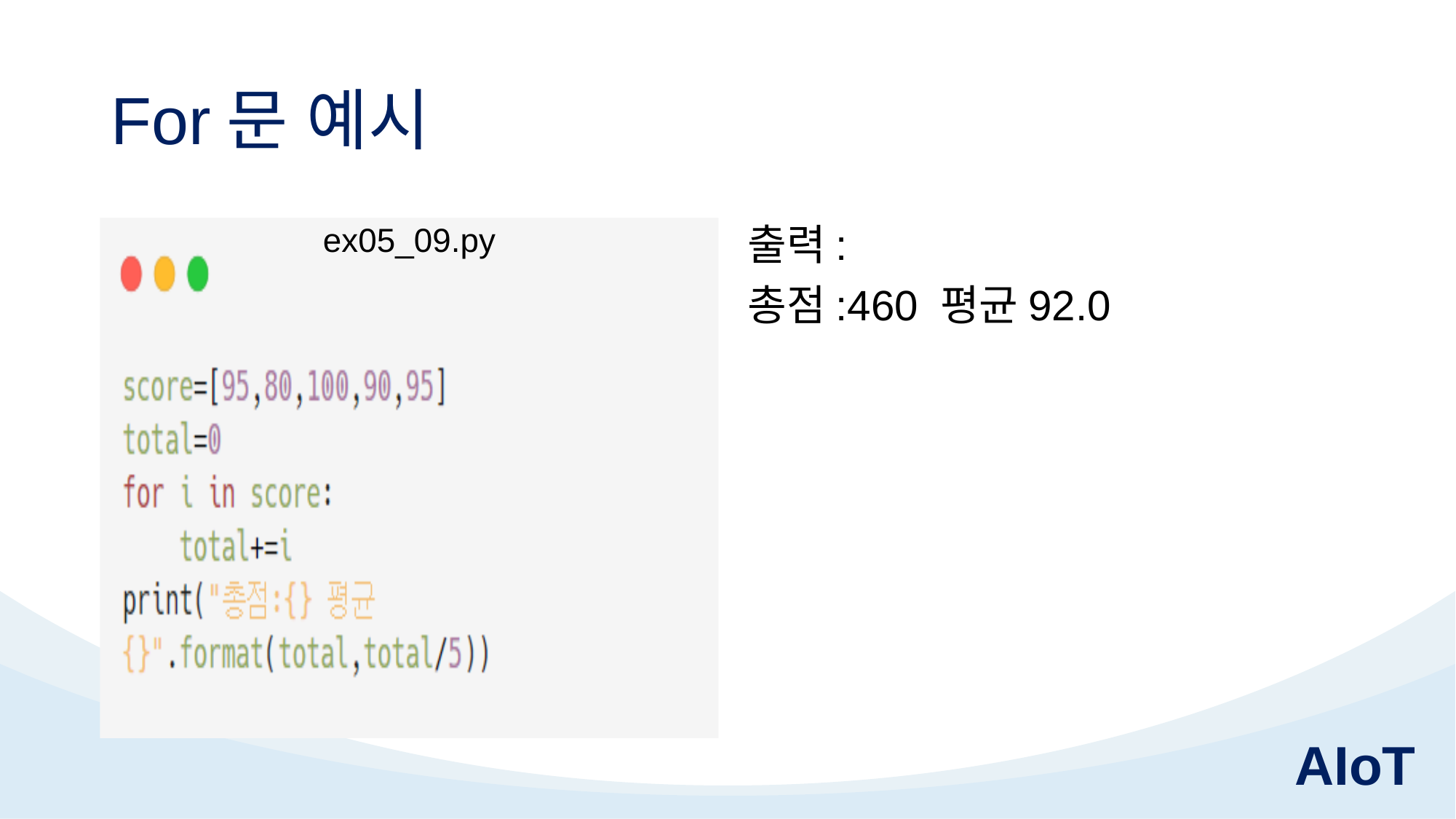

# For문 예시
ex05_09.py
출력:
총점:460 평균92.0